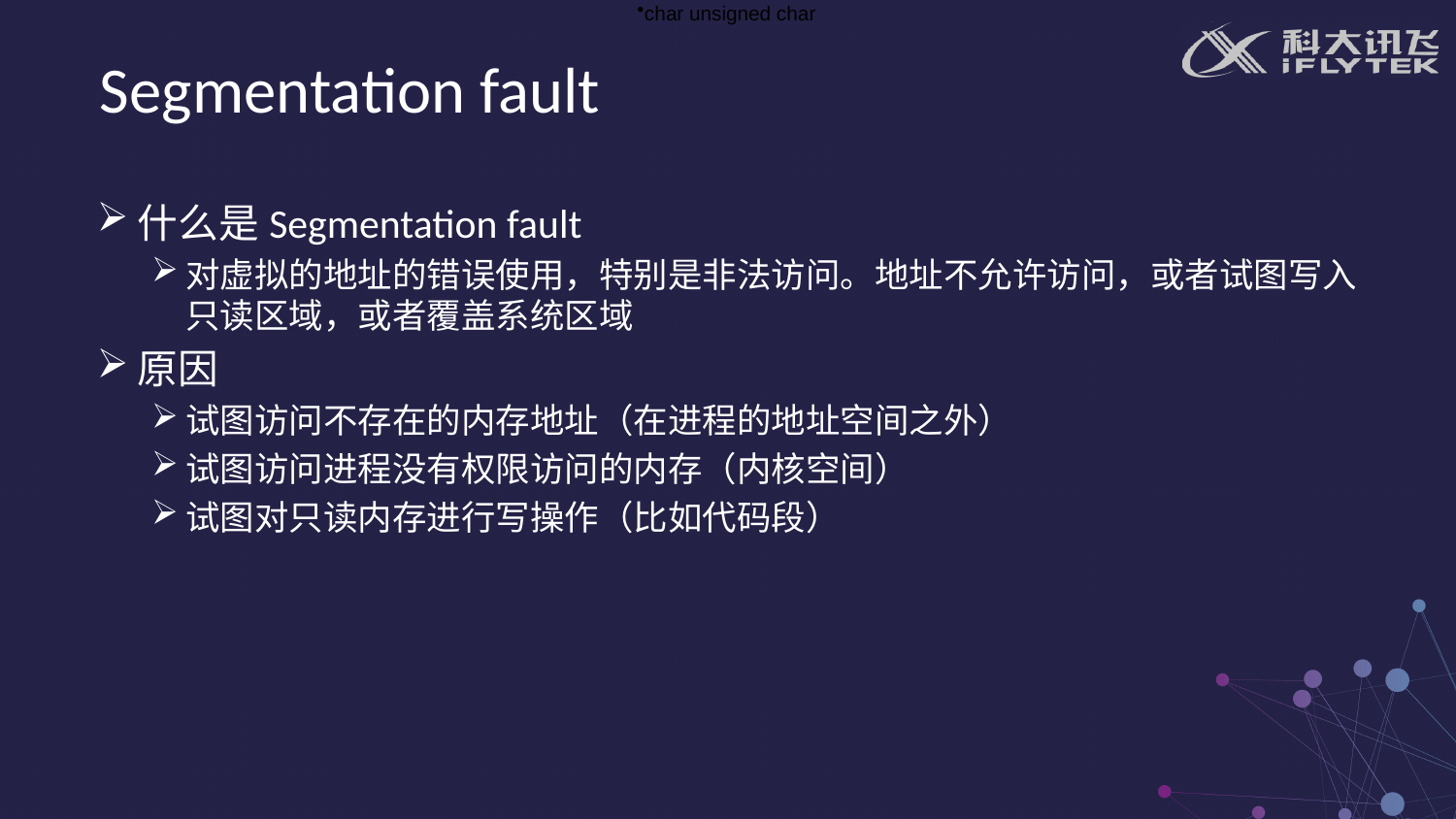

char unsigned char
Segmentation fault
什么是Segmentation fault
对虚拟的地址的错误使用，特别是非法访问。地址不允许访问，或者试图写入只读区域，或者覆盖系统区域
原因
试图访问不存在的内存地址（在进程的地址空间之外）
试图访问进程没有权限访问的内存（内核空间）
试图对只读内存进行写操作（比如代码段）